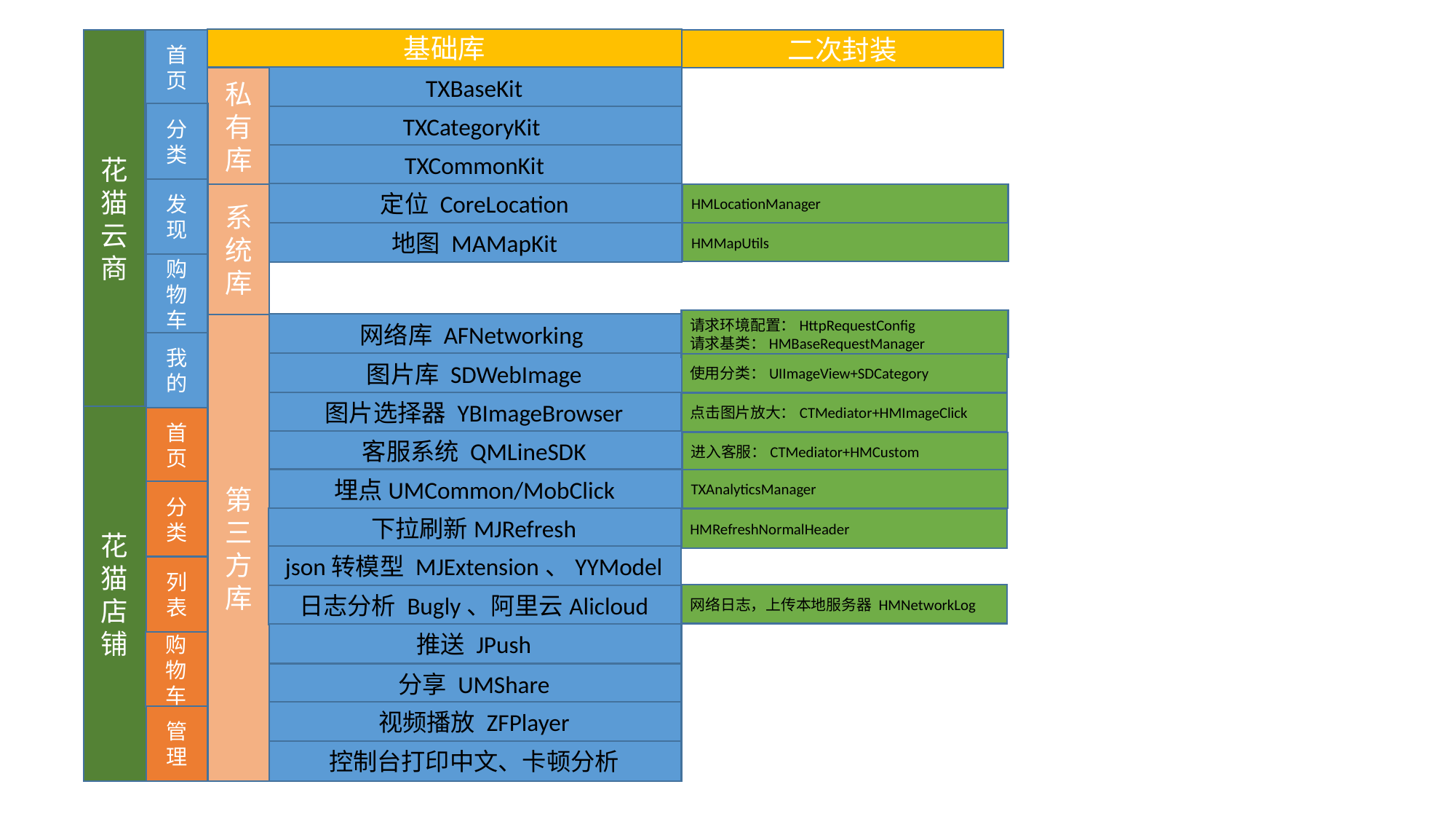

基础库
花猫云商
首页
二次封装
TXBaseKit
私有库
分类
TXCategoryKit
TXCommonKit
发现
定位 CoreLocation
系统库
HMLocationManager
地图 MAMapKit
HMMapUtils
购物车
请求环境配置：HttpRequestConfig
请求基类：HMBaseRequestManager
第三方库
网络库 AFNetworking
我的
图片库 SDWebImage
使用分类：UIImageView+SDCategory
图片选择器 YBImageBrowser
点击图片放大：CTMediator+HMImageClick
花猫店铺
首页
客服系统 QMLineSDK
进入客服：CTMediator+HMCustom
TXAnalyticsManager
埋点UMCommon/MobClick
分类
下拉刷新MJRefresh
HMRefreshNormalHeader
json转模型 MJExtension、YYModel
列表
网络日志，上传本地服务器 HMNetworkLog
日志分析 Bugly、阿里云Alicloud
推送 JPush
购物车
分享 UMShare
视频播放 ZFPlayer
管理
控制台打印中文、卡顿分析